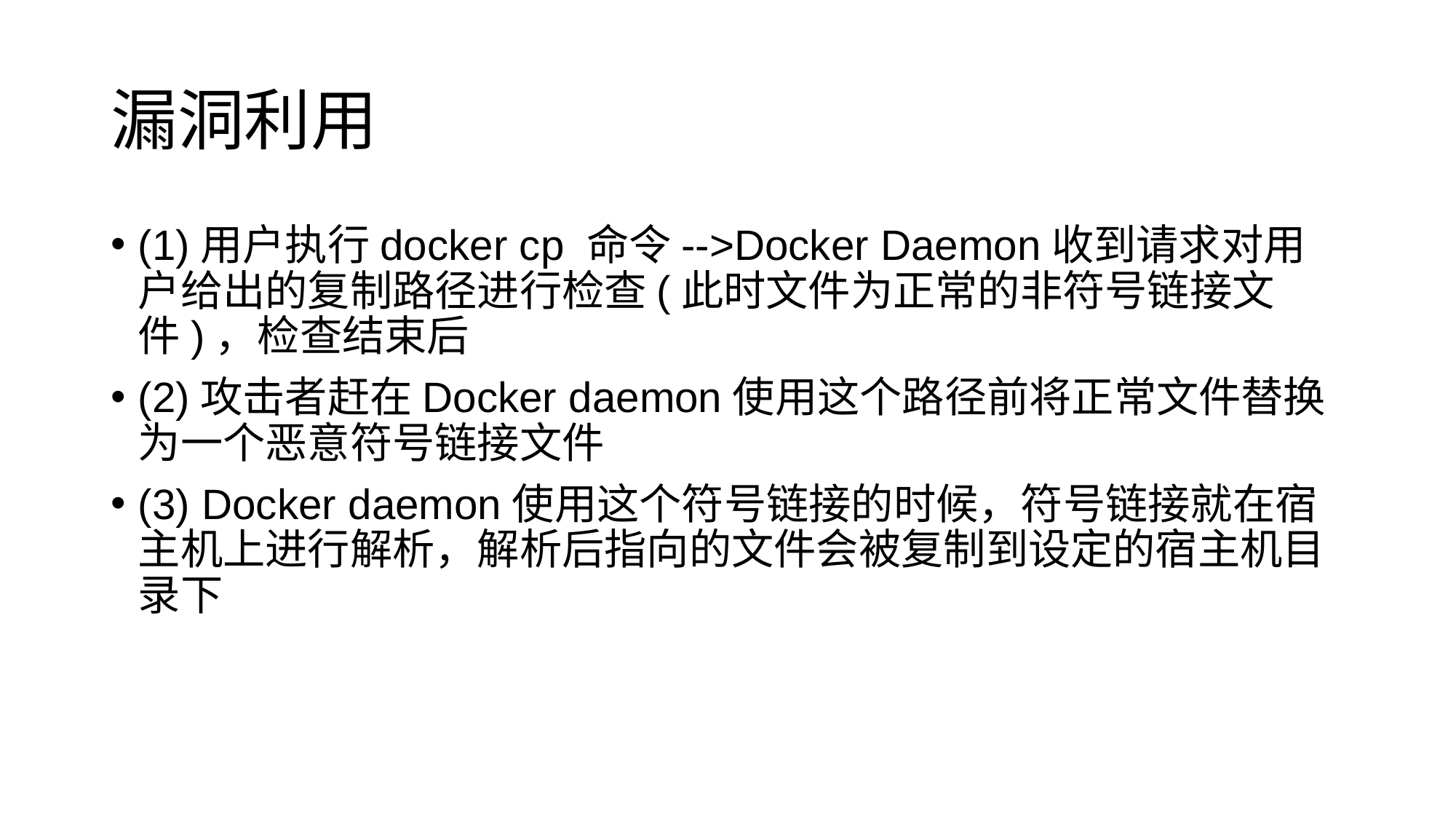

# 漏洞利用
(1)用户执行docker cp 命令-->Docker Daemon收到请求对用户给出的复制路径进行检查(此时文件为正常的非符号链接文件)，检查结束后
(2)攻击者赶在Docker daemon使用这个路径前将正常文件替换为一个恶意符号链接文件
(3) Docker daemon使用这个符号链接的时候，符号链接就在宿主机上进行解析，解析后指向的文件会被复制到设定的宿主机目录下